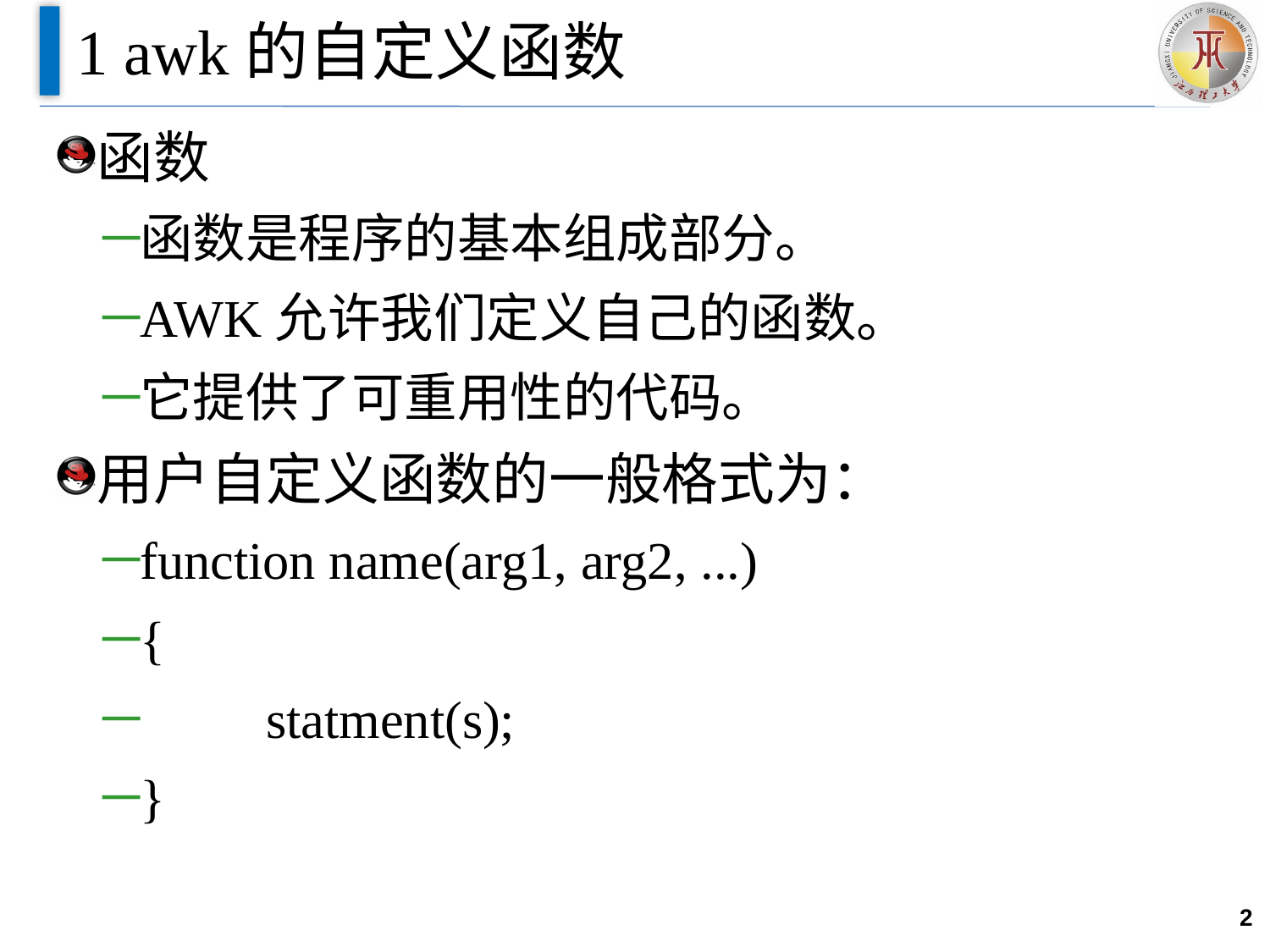

# 1 awk的自定义函数
函数
函数是程序的基本组成部分。
AWK允许我们定义自己的函数。
它提供了可重用性的代码。
用户自定义函数的一般格式为：
function name(arg1, arg2, ...)
{
	statment(s);
}

2